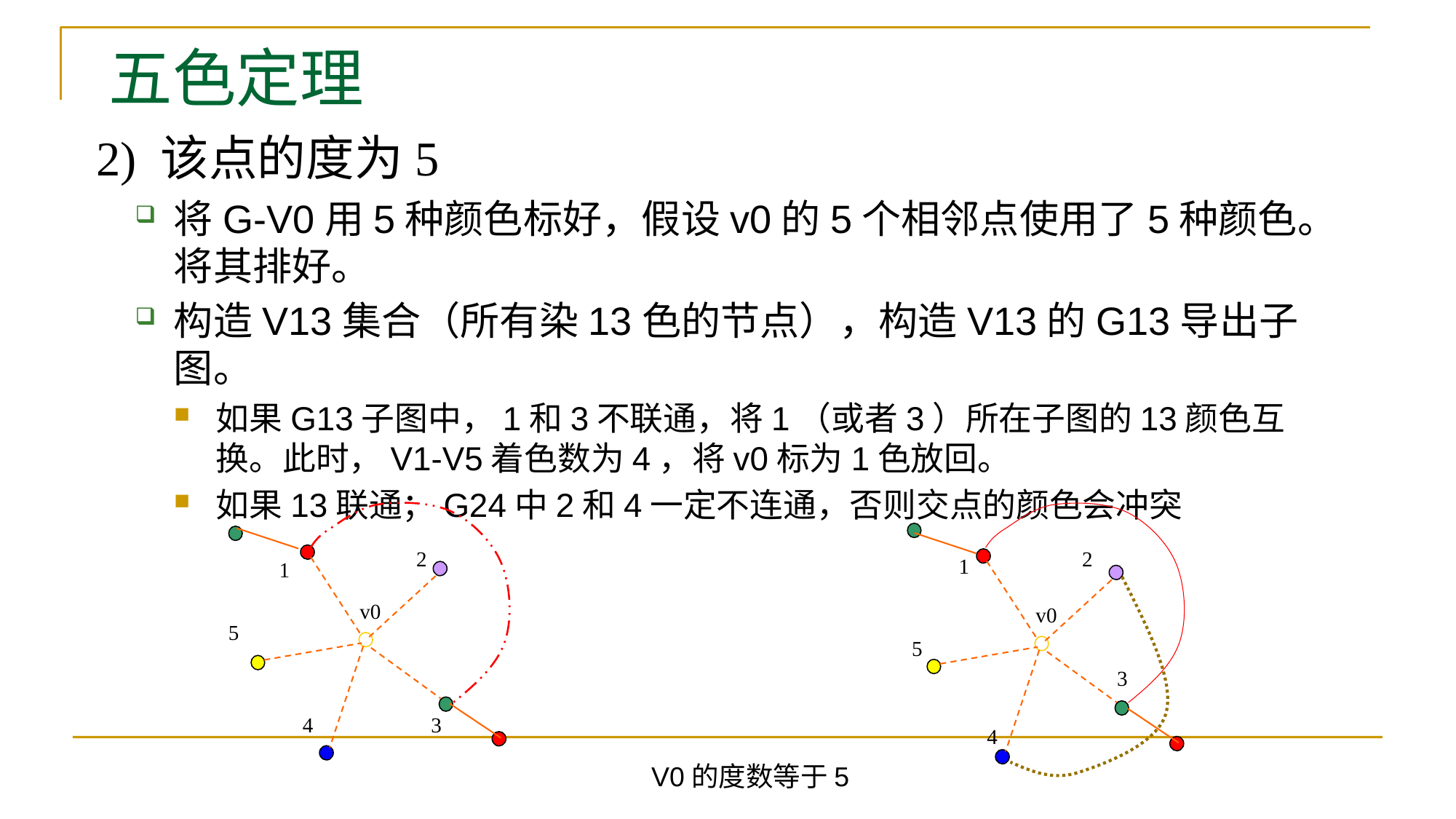

# 五色定理
2) 该点的度为5
将G-V0用5种颜色标好，假设v0的5个相邻点使用了5种颜色。将其排好。
构造V13集合（所有染13色的节点），构造V13的G13导出子图。
如果G13子图中，1和3不联通，将1（或者3）所在子图的13颜色互换。此时，V1-V5着色数为4，将v0标为1色放回。
如果13联通；G24中2和4一定不连通，否则交点的颜色会冲突

2

1

v0
5

3
4

2
1

5

4

3
v0

V0的度数等于5